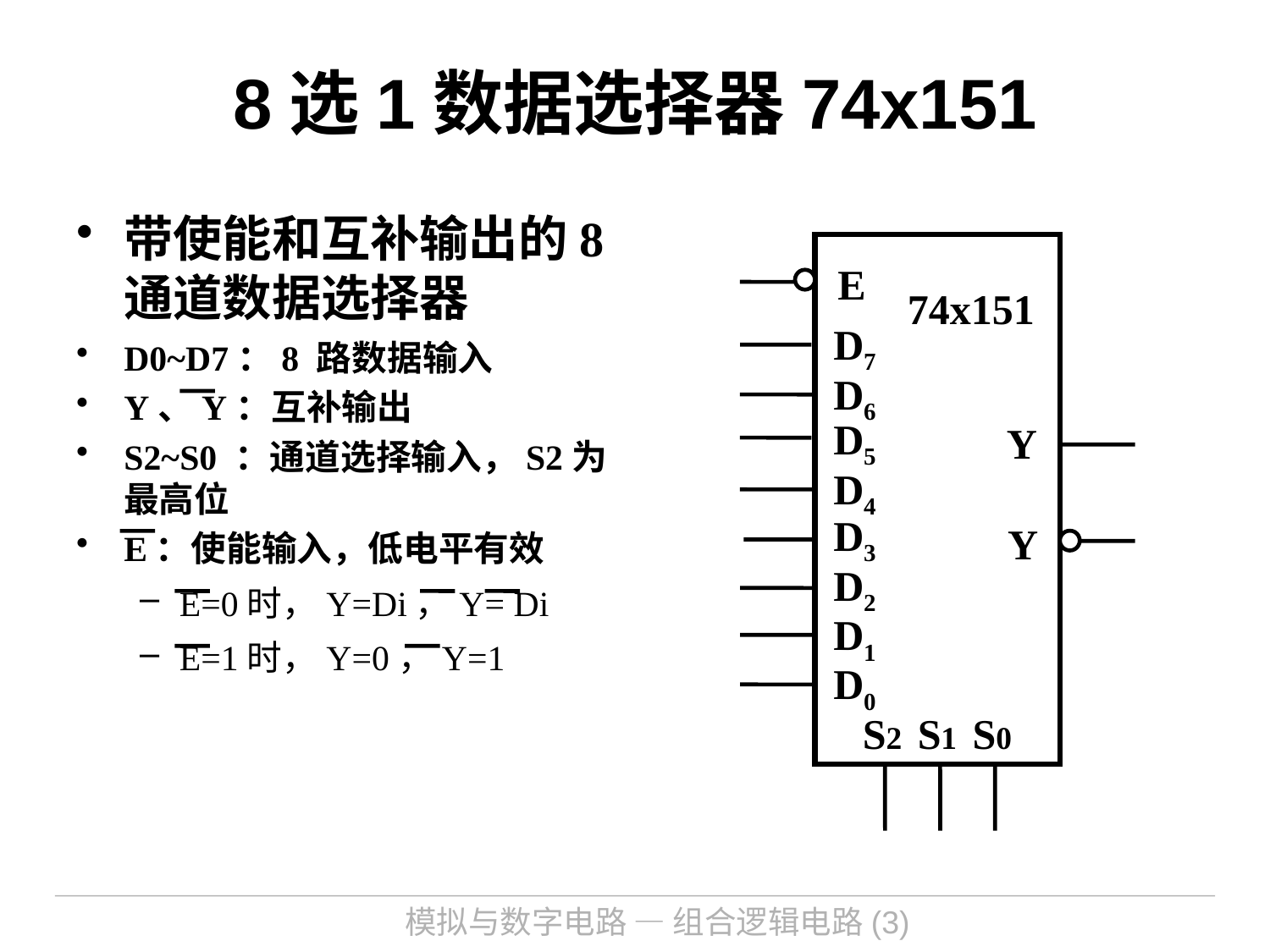

# 8选1数据选择器74x151
带使能和互补输出的8通道数据选择器
D0~D7：8 路数据输入
Y、Y：互补输出
S2~S0 ：通道选择输入，S2为最高位
E：使能输入，低电平有效
E=0时，Y=Di，Y= Di
E=1时，Y=0，Y=1

E

74x151

D7

D6

D5
Y

D4

D3
Y

D2

D1

D0

S2
S1
S0

模拟与数字电路 — 组合逻辑电路(3)
10